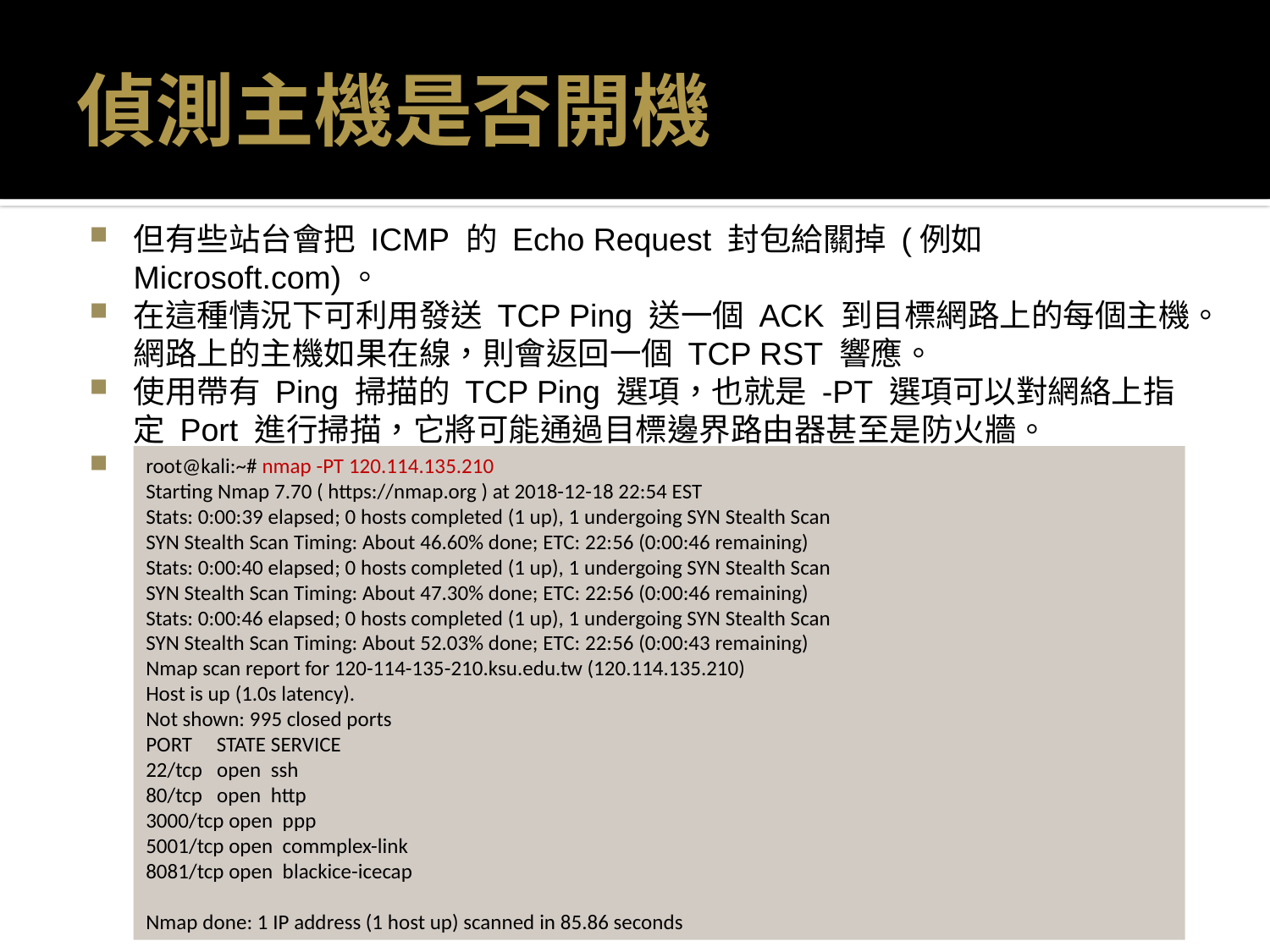

# 偵測主機是否開機
但有些站台會把 ICMP 的 Echo Request 封包給關掉 (例如Microsoft.com)。
在這種情況下可利用發送 TCP Ping 送一個 ACK 到目標網路上的每個主機。網路上的主機如果在線，則會返回一個 TCP RST 響應。
使用帶有 Ping 掃描的 TCP Ping 選項，也就是 -PT 選項可以對網絡上指定 Port 進行掃描，它將可能通過目標邊界路由器甚至是防火牆。
注意，被探測的主機上的目標 Port 無須打開，關鍵取決於是否在網路上。
root@kali:~# nmap -PT 120.114.135.210
Starting Nmap 7.70 ( https://nmap.org ) at 2018-12-18 22:54 EST
Stats: 0:00:39 elapsed; 0 hosts completed (1 up), 1 undergoing SYN Stealth Scan
SYN Stealth Scan Timing: About 46.60% done; ETC: 22:56 (0:00:46 remaining)
Stats: 0:00:40 elapsed; 0 hosts completed (1 up), 1 undergoing SYN Stealth Scan
SYN Stealth Scan Timing: About 47.30% done; ETC: 22:56 (0:00:46 remaining)
Stats: 0:00:46 elapsed; 0 hosts completed (1 up), 1 undergoing SYN Stealth Scan
SYN Stealth Scan Timing: About 52.03% done; ETC: 22:56 (0:00:43 remaining)
Nmap scan report for 120-114-135-210.ksu.edu.tw (120.114.135.210)
Host is up (1.0s latency).
Not shown: 995 closed ports
PORT     STATE SERVICE
22/tcp   open  ssh
80/tcp   open  http
3000/tcp open  ppp
5001/tcp open  commplex-link
8081/tcp open  blackice-icecap

Nmap done: 1 IP address (1 host up) scanned in 85.86 seconds